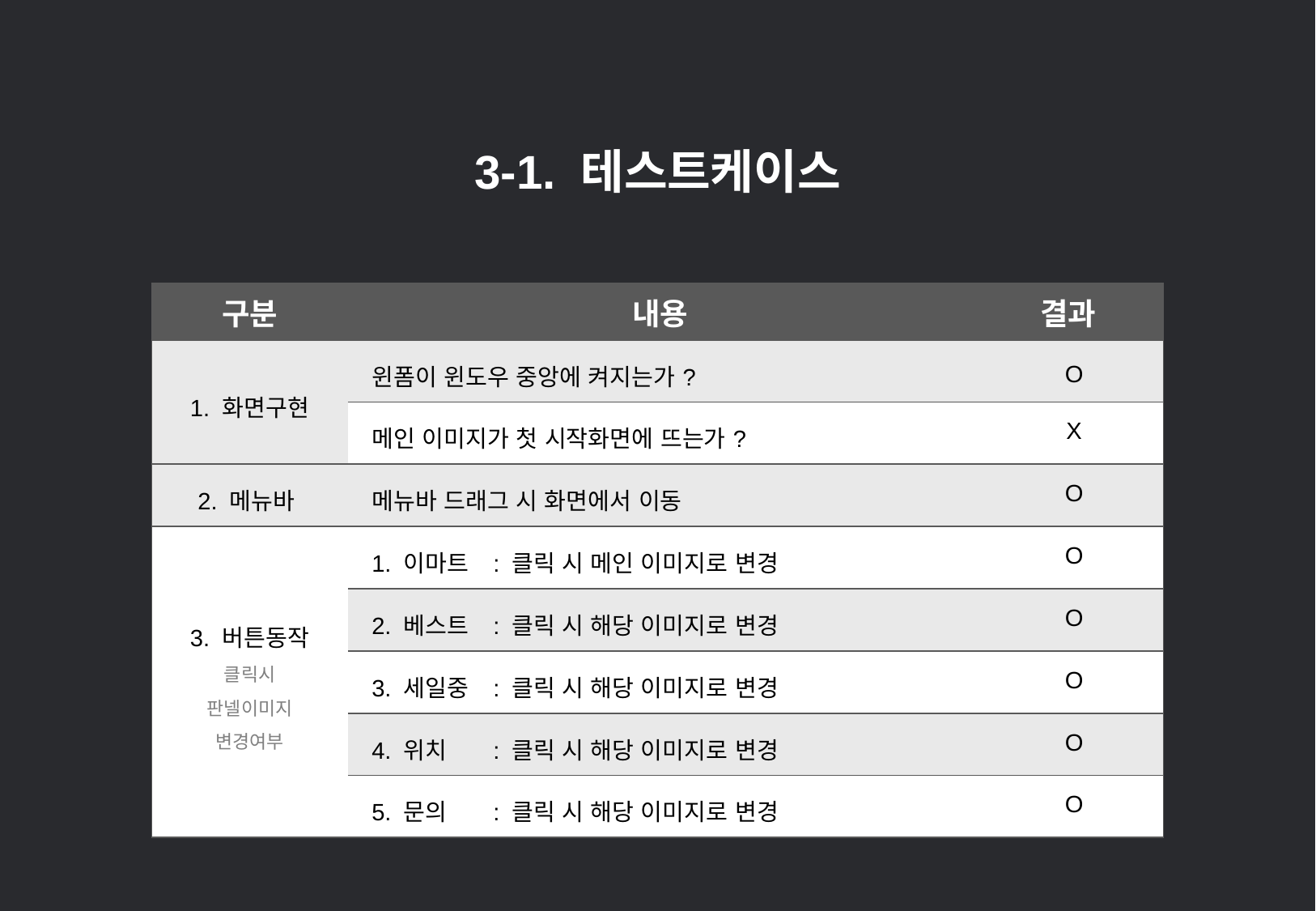

3-1. 테스트케이스
| 구분 | 내용 | 결과 |
| --- | --- | --- |
| 1. 화면구현 | 윈폼이 윈도우 중앙에 켜지는가? | O |
|  | 메인 이미지가 첫 시작화면에 뜨는가? | X |
| 2. 메뉴바 | 메뉴바 드래그 시 화면에서 이동 | O |
| 3. 버튼동작 클릭시 판넬이미지 변경여부 | 1. 이마트 : 클릭 시 메인 이미지로 변경 | O |
|  | 2. 베스트 : 클릭 시 해당 이미지로 변경 | O |
|  | 3. 세일중 : 클릭 시 해당 이미지로 변경 | O |
|  | 4. 위치 : 클릭 시 해당 이미지로 변경 | O |
|  | 5. 문의 : 클릭 시 해당 이미지로 변경 | O |